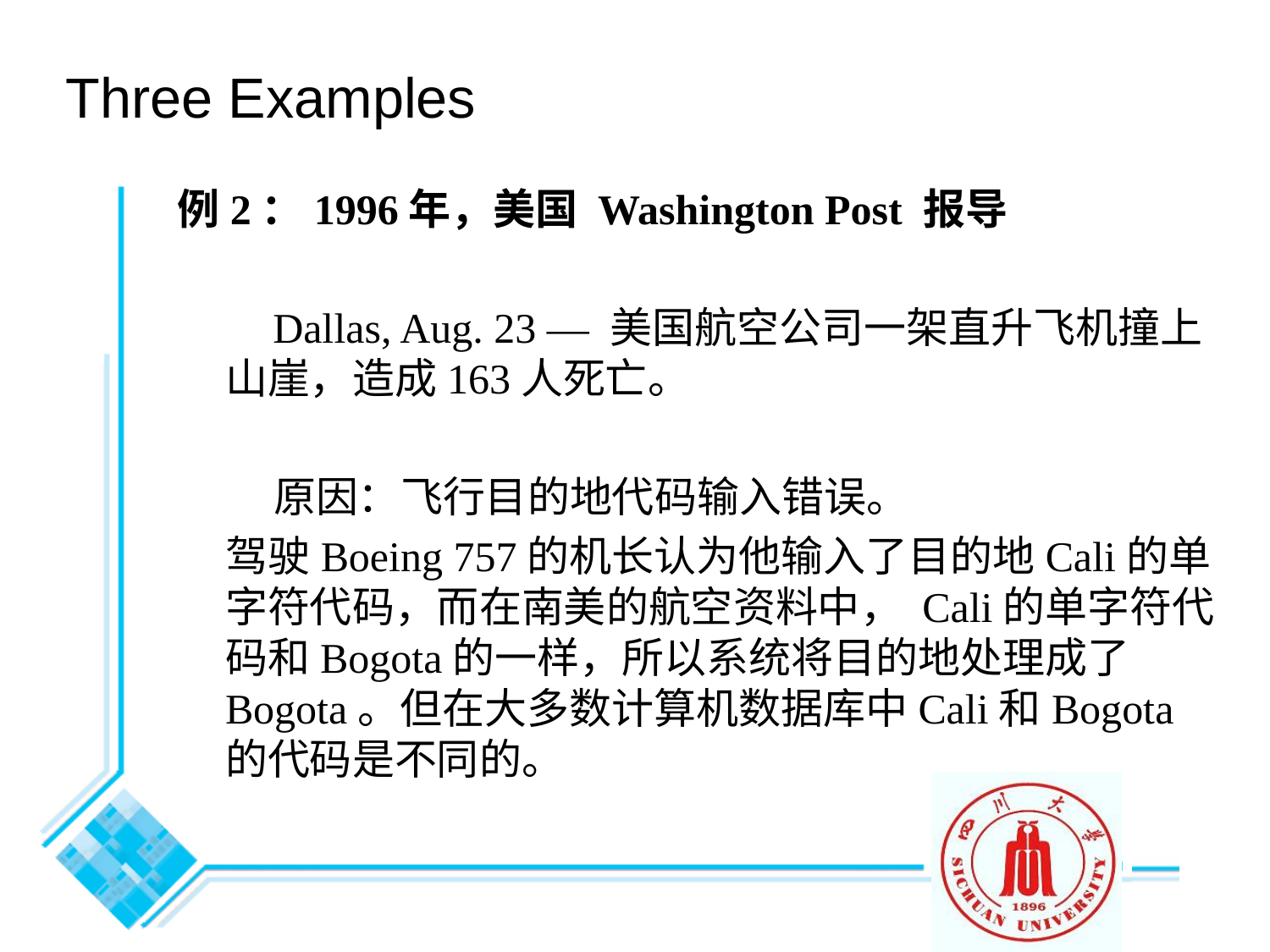

# Three Examples
例2：1996年，美国 Washington Post 报导

         Dallas, Aug. 23 — 美国航空公司一架直升飞机撞上山崖，造成163人死亡。

         原因：飞行目的地代码输入错误。
    驾驶Boeing 757的机长认为他输入了目的地Cali的单字符代码，而在南美的航空资料中， Cali的单字符代码和Bogota的一样，所以系统将目的地处理成了Bogota。但在大多数计算机数据库中Cali和Bogota的代码是不同的。